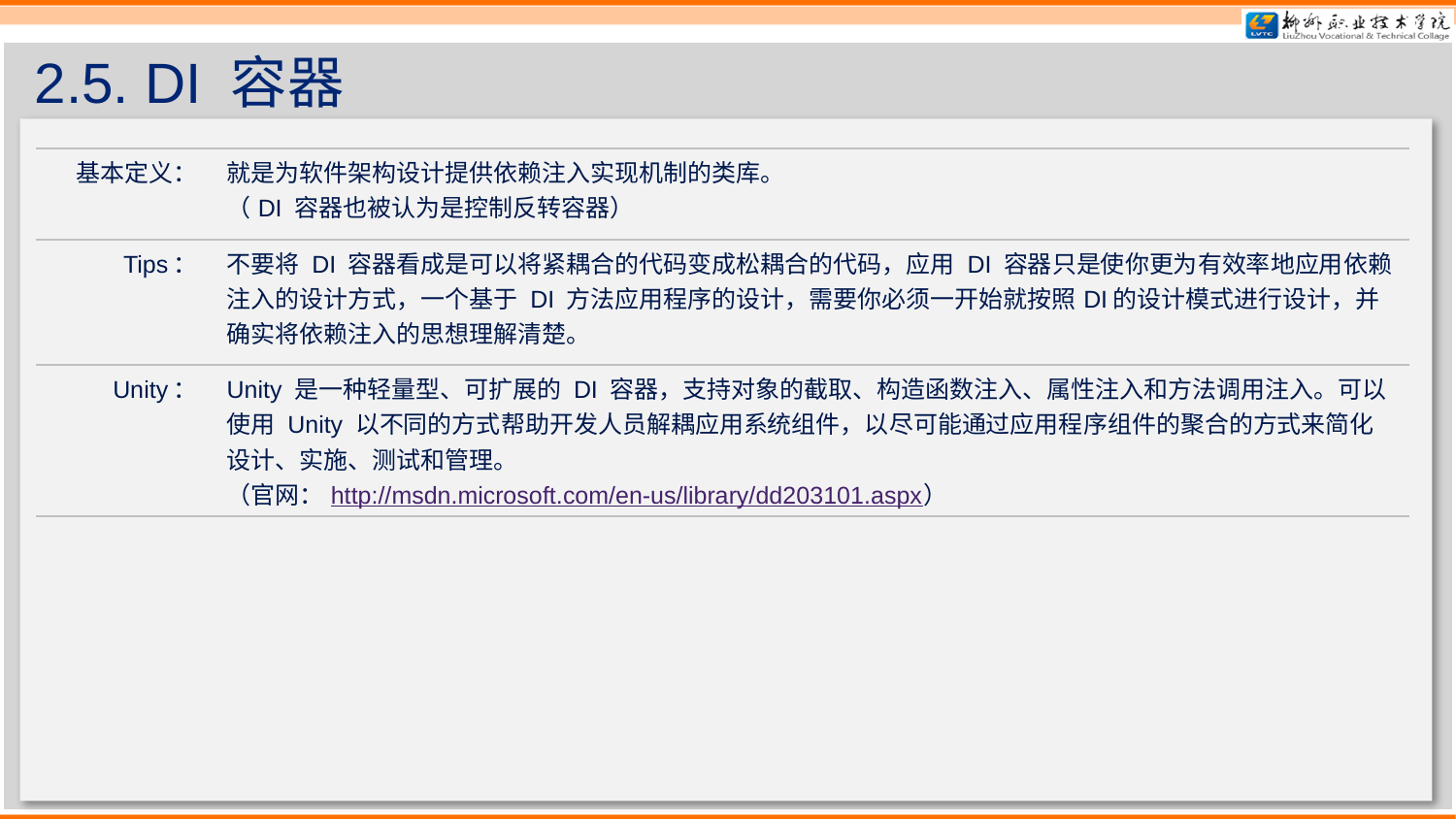

# 2.5. DI 容器
| 基本定义： | 就是为软件架构设计提供依赖注入实现机制的类库。 （DI 容器也被认为是控制反转容器） |
| --- | --- |
| Tips： | 不要将 DI 容器看成是可以将紧耦合的代码变成松耦合的代码，应用 DI 容器只是使你更为有效率地应用依赖注入的设计方式，一个基于 DI 方法应用程序的设计，需要你必须一开始就按照DI的设计模式进行设计，并确实将依赖注入的思想理解清楚。 |
| Unity： | Unity 是一种轻量型、可扩展的 DI 容器，支持对象的截取、构造函数注入、属性注入和方法调用注入。可以使用 Unity 以不同的方式帮助开发人员解耦应用系统组件，以尽可能通过应用程序组件的聚合的方式来简化设计、实施、测试和管理。 （官网：http://msdn.microsoft.com/en-us/library/dd203101.aspx） |